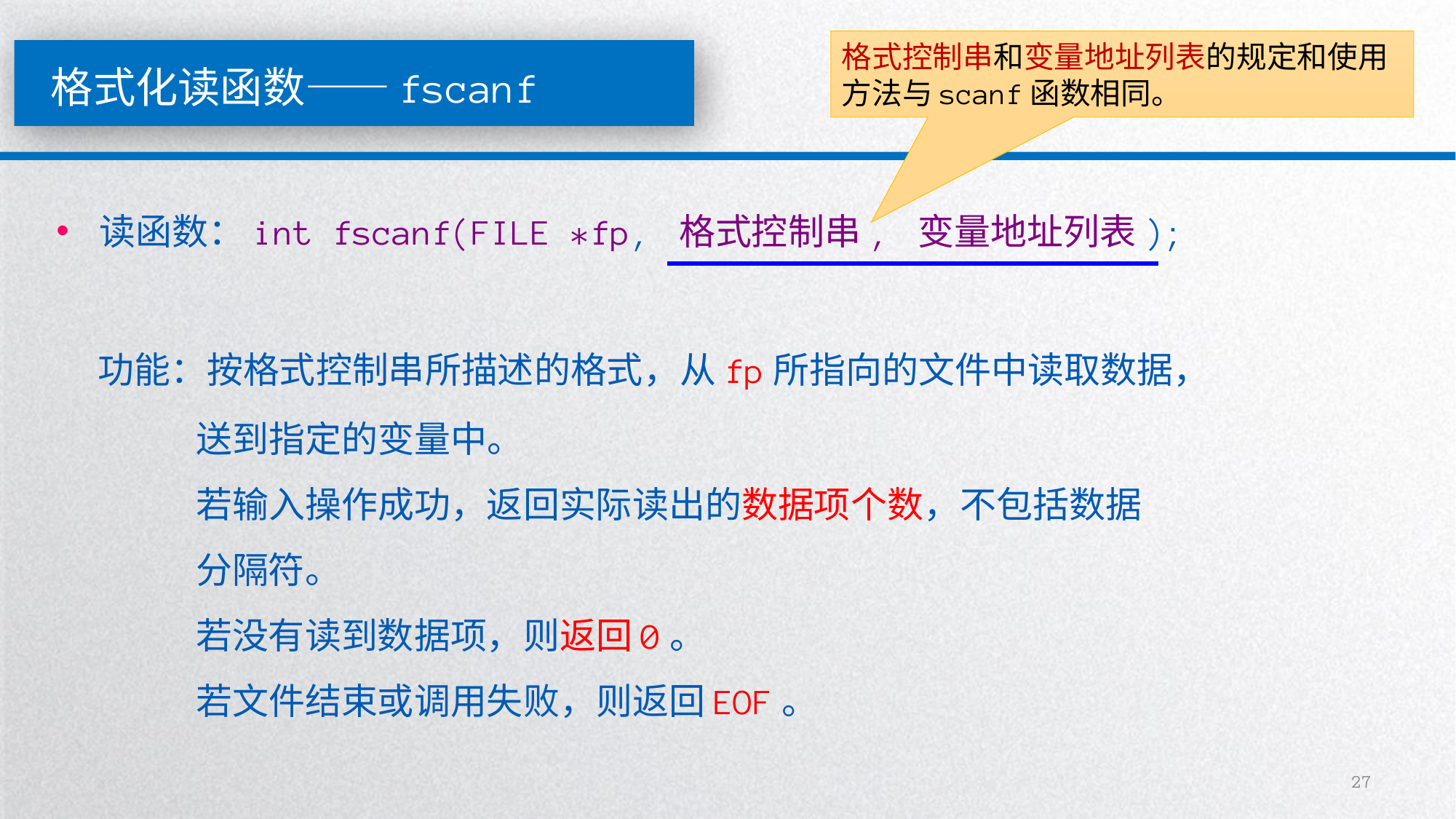

格式控制串和变量地址列表的规定和使用方法与scanf函数相同。
格式化读函数——fscanf
读函数：int fscanf(FILE *fp, 格式控制串, 变量地址列表);

    功能：按格式控制串所描述的格式，从fp所指向的文件中读取数据，
                送到指定的变量中。
                若输入操作成功，返回实际读出的数据项个数，不包括数据
                分隔符。
                若没有读到数据项，则返回0。
                若文件结束或调用失败，则返回EOF。
27